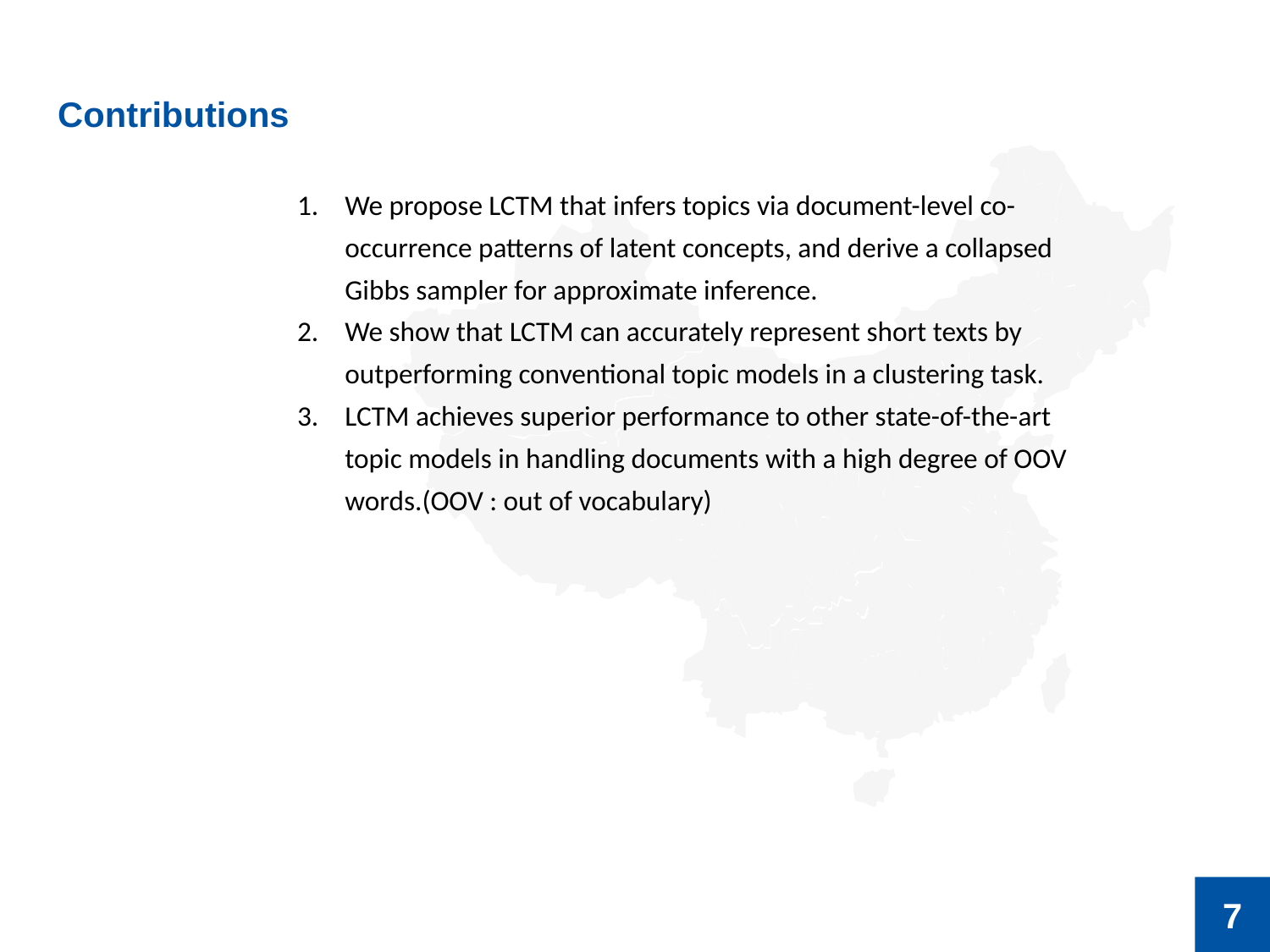

目 录
Contents
Contributions
We propose LCTM that infers topics via document-level co-occurrence patterns of latent concepts, and derive a collapsed Gibbs sampler for approximate inference.
We show that LCTM can accurately represent short texts by outperforming conventional topic models in a clustering task.
LCTM achieves superior performance to other state-of-the-art topic models in handling documents with a high degree of OOV words.(OOV : out of vocabulary)
7